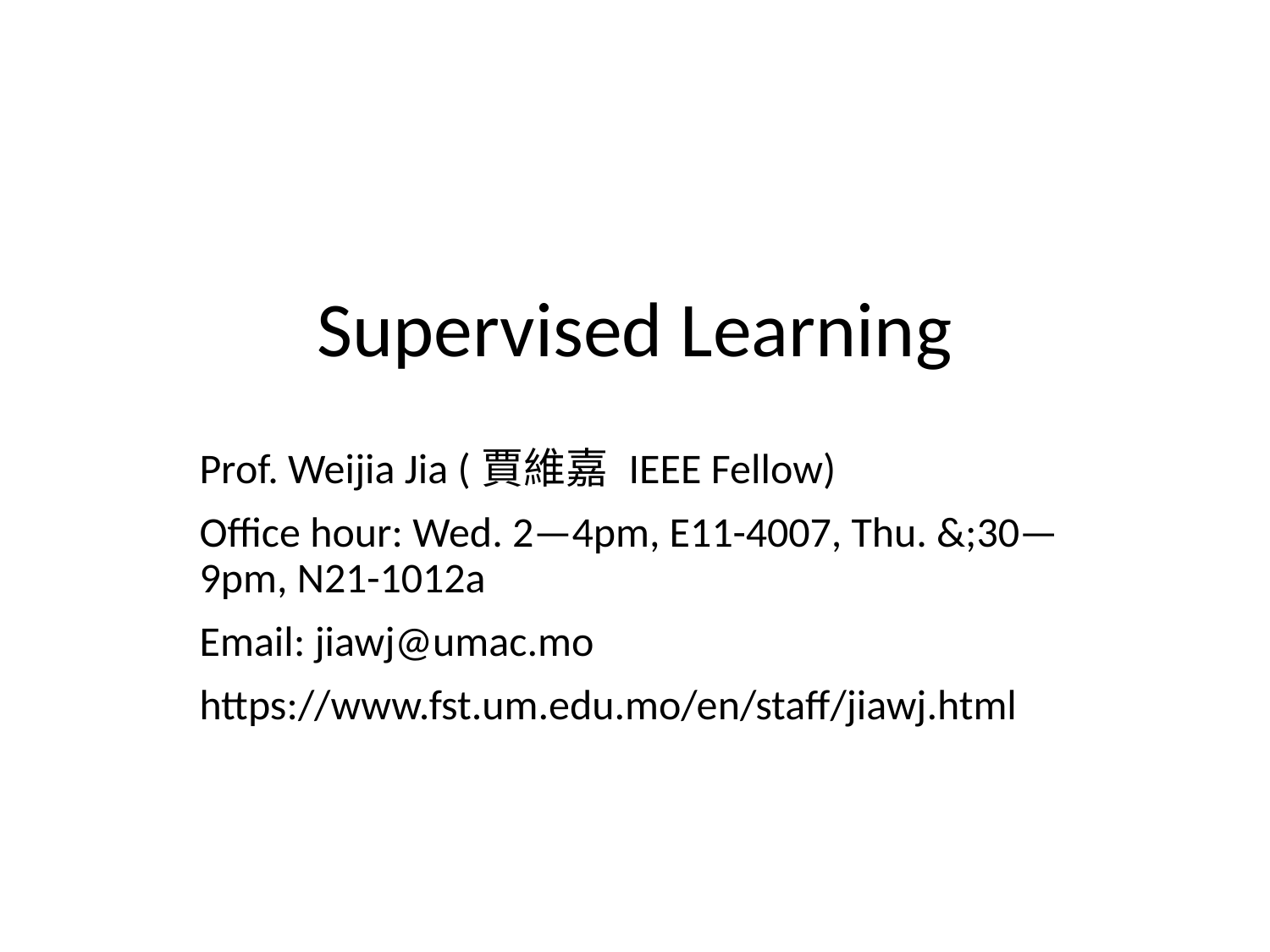

# Supervised Learning
Prof. Weijia Jia (賈維嘉 IEEE Fellow)
Office hour: Wed. 2—4pm, E11-4007, Thu. &;30—9pm, N21-1012a
Email: jiawj@umac.mo
https://www.fst.um.edu.mo/en/staff/jiawj.html